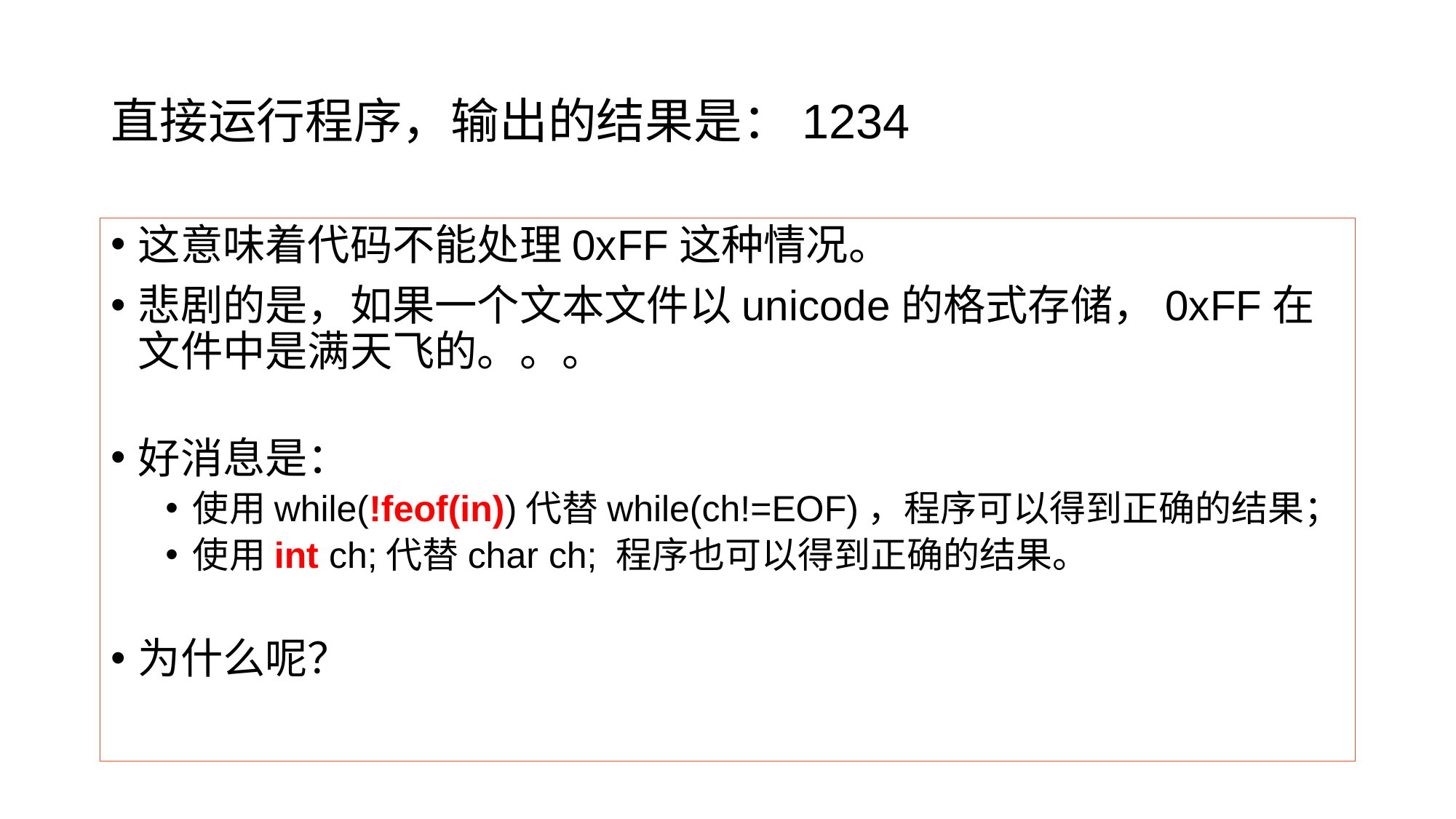

# 直接运行程序，输出的结果是：1234
这意味着代码不能处理0xFF这种情况。
悲剧的是，如果一个文本文件以unicode的格式存储，0xFF在文件中是满天飞的。。。

好消息是：
使用while(!feof(in))代替while(ch!=EOF)，程序可以得到正确的结果；
使用int ch;代替char ch; 程序也可以得到正确的结果。

为什么呢？